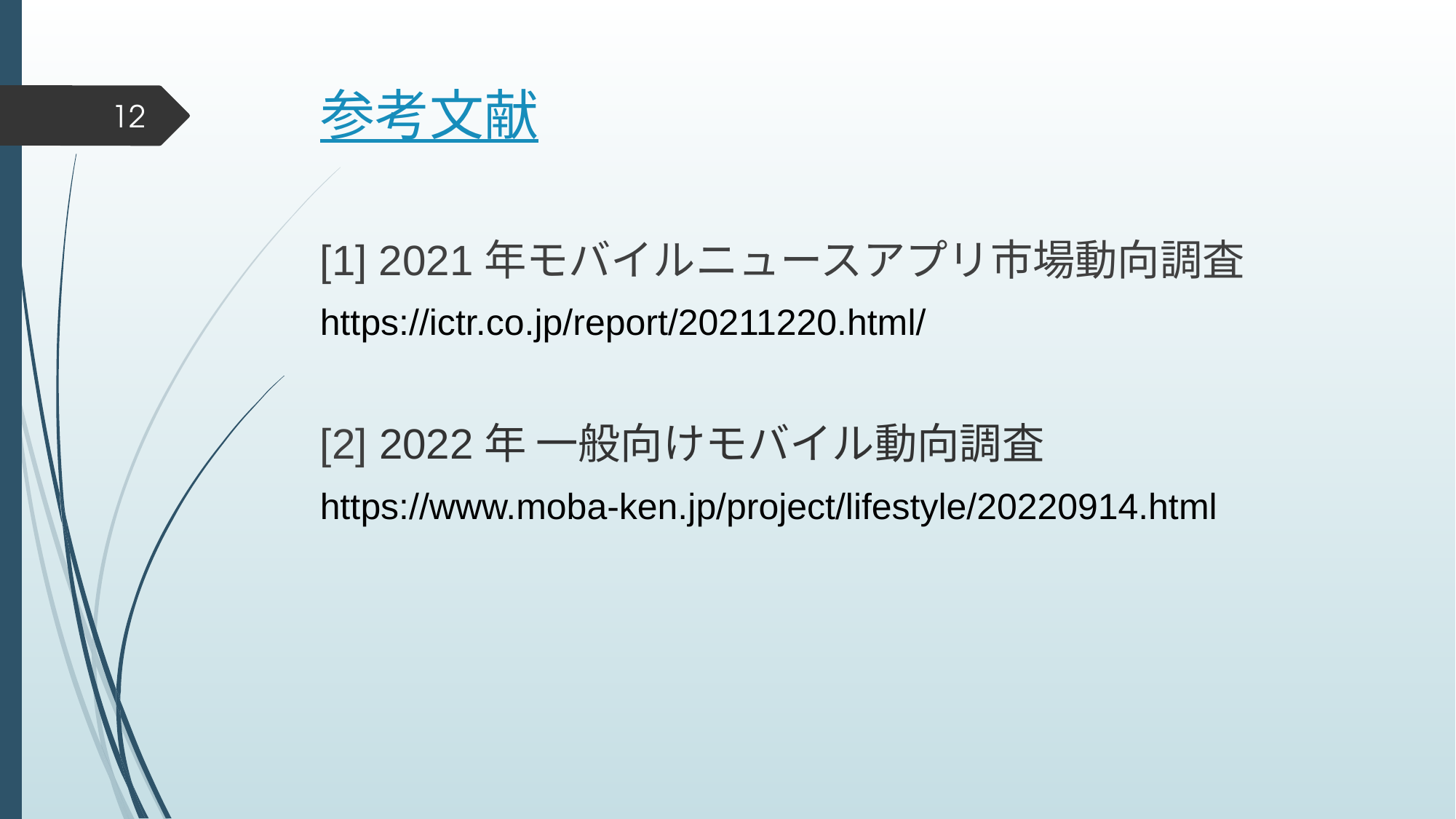

# 参考文献
12
[1] 2021年モバイルニュースアプリ市場動向調査
https://ictr.co.jp/report/20211220.html/

[2] 2022年 一般向けモバイル動向調査
https://www.moba-ken.jp/project/lifestyle/20220914.html